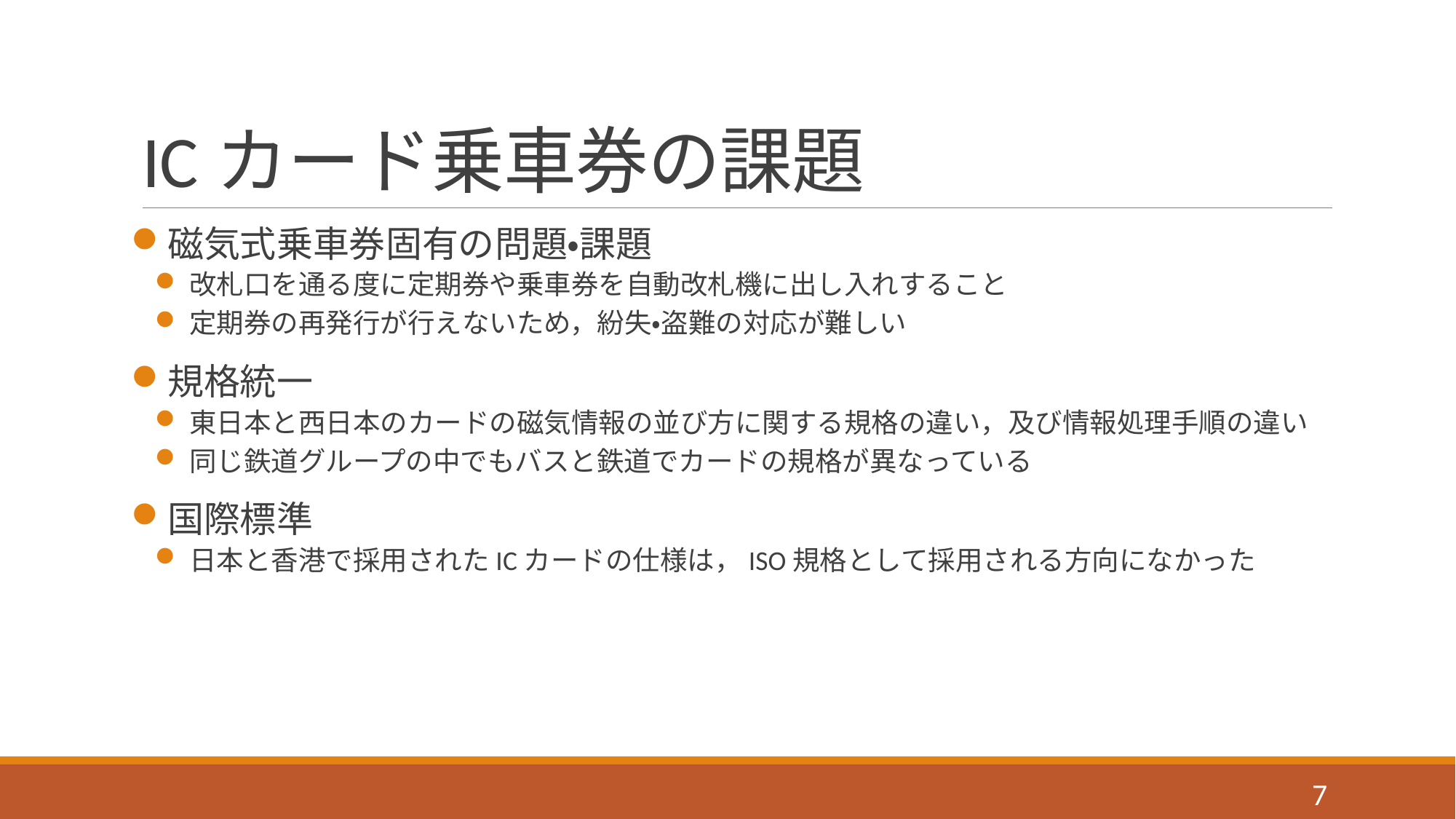

# ICカード乗車券の課題
磁気式乗車券固有の問題・課題
改札口を通る度に定期券や乗車券を自動改札機に出し入れすること
定期券の再発行が行えないため，紛失・盗難の対応が難しい
規格統一
東日本と西日本のカードの磁気情報の並び方に関する規格の違い，及び情報処理手順の違い
同じ鉄道グループの中でもバスと鉄道でカードの規格が異なっている
国際標準
日本と香港で採用されたICカードの仕様は，ISO規格として採用される方向になかった
7